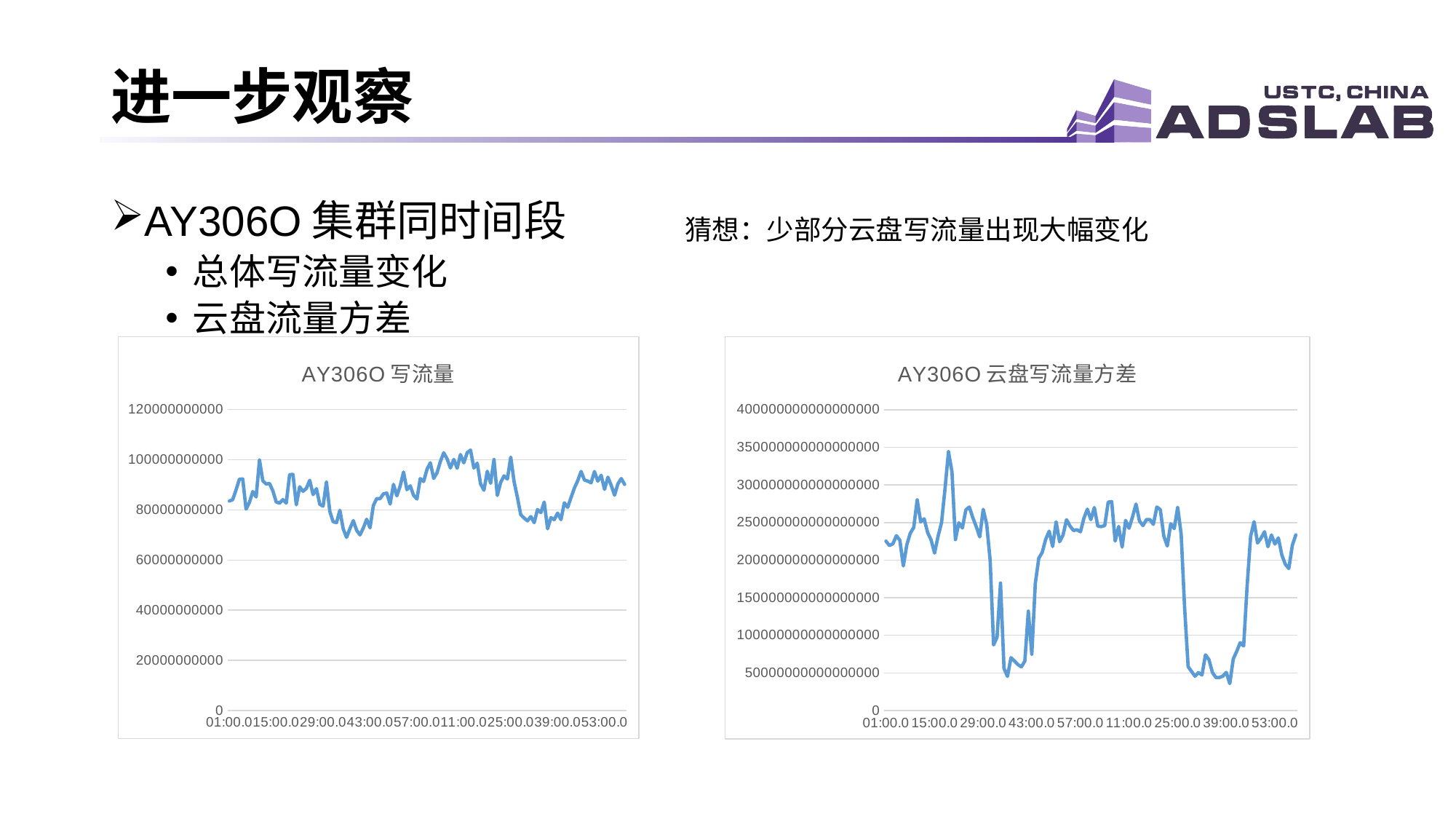

# 进一步观察
AY306O集群同时间段
总体写流量变化
云盘流量方差

猜想：少部分云盘写流量出现大幅变化

### Chart: AY306O写流量

| Category | write |
|---|---|
| 43871.7090277778 | 83554263040.0 |
| 43871.7097222222 | 84071456768.0 |
| 43871.7104166667 | 87982116864.0 |
| 43871.7111111111 | 92254306304.0 |
| 43871.7118055556 | 92336930816.0 |
| 43871.7125 | 80333148160.0 |
| 43871.7131944444 | 82975670272.0 |
| 43871.7138888889 | 87331909632.0 |
| 43871.7145833333 | 85176295424.0 |
| 43871.7152777778 | 99918934016.0 |
| 43871.7159722222 | 91616206848.0 |
| 43871.7166666667 | 90323025920.0 |
| 43871.7173611111 | 90561867776.0 |
| 43871.7180555556 | 87625875456.0 |
| 43871.71875 | 83153059840.0 |
| 43871.7194444444 | 82722406400.0 |
| 43871.7201388889 | 84100870144.0 |
| 43871.7208333333 | 82752487424.0 |
| 43871.7215277778 | 94107664384.0 |
| 43871.7222222222 | 94150365184.0 |
| 43871.7229166667 | 82044170240.0 |
| 43871.7236111111 | 89228005376.0 |
| 43871.7243055556 | 87451144192.0 |
| 43871.725 | 88614707200.0 |
| 43871.7256944444 | 91812630528.0 |
| 43871.7263888889 | 86089547776.0 |
| 43871.7270833333 | 88475889664.0 |
| 43871.7277777778 | 82251575296.0 |
| 43871.7284722222 | 81521147904.0 |
| 43871.7291666667 | 91055104000.0 |
| 43871.7298611111 | 79334727680.0 |
| 43871.7305555556 | 75269242880.0 |
| 43871.73125 | 74947940352.0 |
| 43871.7319444444 | 79849160704.0 |
| 43871.7326388889 | 72429932544.0 |
| 43871.7333333333 | 69088288768.0 |
| 43871.7340277778 | 72511795200.0 |
| 43871.7347222222 | 75725570048.0 |
| 43871.7354166667 | 71871840256.0 |
| 43871.7361111111 | 70013431808.0 |
| 43871.7368055556 | 72788918272.0 |
| 43871.7375 | 76286435328.0 |
| 43871.7381944444 | 72858976256.0 |
| 43871.7388888889 | 81780555776.0 |
| 43871.7395833333 | 84525613056.0 |
| 43871.7402777778 | 84470091776.0 |
| 43871.7409722222 | 86427172864.0 |
| 43871.7416666667 | 86687338496.0 |
| 43871.7423611111 | 82335481856.0 |
| 43871.7430555556 | 90175164416.0 |
| 43871.74375 | 85615665152.0 |
| 43871.7444444444 | 89514446848.0 |
| 43871.7451388889 | 95104946176.0 |
| 43871.7458333333 | 88082694144.0 |
| 43871.7465277778 | 89601376256.0 |
| 43871.7472222222 | 85818654720.0 |
| 43871.7479166667 | 84367245312.0 |
| 43871.7486111111 | 92495794176.0 |
| 43871.7493055556 | 91328122880.0 |
| 43871.75 | 96191492096.0 |
| 43871.7506944444 | 98816614400.0 |
| 43871.7513888889 | 92562137088.0 |
| 43871.7520833333 | 94813593600.0 |
| 43871.7527777778 | 99320098816.0 |
| 43871.7534722222 | 102788194304.0 |
| 43871.7541666667 | 100417568768.0 |
| 43871.7548611111 | 96737202176.0 |
| 43871.7555555556 | 100148346880.0 |
| 43871.75625 | 96613171200.0 |
| 43871.7569444444 | 102078140416.0 |
| 43871.7576388889 | 98798542848.0 |
| 43871.7583333333 | 102838943744.0 |
| 43871.7590277778 | 103843627008.0 |
| 43871.7597222222 | 96709529600.0 |
| 43871.7604166667 | 98652889088.0 |
| 43871.7611111111 | 90396311552.0 |
| 43871.7618055556 | 87854370816.0 |
| 43871.7625 | 95439699968.0 |
| 43871.7631944444 | 90621808640.0 |
| 43871.7638888889 | 100122750976.0 |
| 43871.7645833333 | 85777403904.0 |
| 43871.7652777778 | 90928603136.0 |
| 43871.7659722222 | 93592412160.0 |
| 43871.7666666667 | 92328312832.0 |
| 43871.7673611111 | 101055954944.0 |
| 43871.7680555556 | 91333627904.0 |
| 43871.76875 | 84998569984.0 |
| 43871.7694444444 | 78077173760.0 |
| 43871.7701388889 | 76772016128.0 |
| 43871.7708333333 | 75644747776.0 |
| 43871.7715277778 | 77337124864.0 |
| 43871.7722222222 | 74892759040.0 |
| 43871.7729166667 | 80165507072.0 |
| 43871.7736111111 | 78926802944.0 |
| 43871.7743055556 | 83125686272.0 |
| 43871.775 | 72462802944.0 |
| 43871.7756944444 | 76926734336.0 |
| 43871.7763888889 | 76142960640.0 |
| 43871.7770833333 | 78734966784.0 |
| 43871.7777777778 | 76135272448.0 |
| 43871.7784722222 | 82824892416.0 |
| 43871.7791666667 | 81050914816.0 |
| 43871.7798611111 | 84914544640.0 |
| 43871.7805555556 | 88689324032.0 |
| 43871.78125 | 91676979200.0 |
| 43871.7819444444 | 95356518400.0 |
| 43871.7826388889 | 91934613504.0 |
| 43871.7833333333 | 91498663936.0 |
| 43871.7840277778 | 90817945600.0 |
| 43871.7847222222 | 95331291136.0 |
| 43871.7854166667 | 91486330880.0 |
| 43871.7861111111 | 93826007040.0 |
| 43871.7868055556 | 88199868416.0 |
| 43871.7875 | 93067194368.0 |
| 43871.7881944444 | 89815543808.0 |
| 43871.7888888889 | 85874905088.0 |
| 43871.7895833333 | 90413469696.0 |
| 43871.7902777778 | 92489474048.0 |
| 43871.7909722222 | 90180259840.0 |

### Chart: AY306O云盘写流量方差

| Category | write |
|---|---|
| 43871.7090277778 | 2.2520944684789e+17 |
| 43871.7097222222 | 2.19392711220467e+17 |
| 43871.7104166667 | 2.21636261200112e+17 |
| 43871.7111111111 | 2.32490674340533e+17 |
| 43871.7118055556 | 2.2639343733847e+17 |
| 43871.7125 | 1.92279409761084e+17 |
| 43871.7131944444 | 2.20303904240921e+17 |
| 43871.7138888889 | 2.35717088787329e+17 |
| 43871.7145833333 | 2.43334182033503e+17 |
| 43871.7152777778 | 2.80048849675395e+17 |
| 43871.7159722222 | 2.50825263796007e+17 |
| 43871.7166666667 | 2.54883200188903e+17 |
| 43871.7173611111 | 2.36581057425595e+17 |
| 43871.7180555556 | 2.26867729108211e+17 |
| 43871.71875 | 2.09305759461808e+17 |
| 43871.7194444444 | 2.31527888529586e+17 |
| 43871.7201388889 | 2.49645546010473e+17 |
| 43871.7208333333 | 2.94682118825039e+17 |
| 43871.7215277778 | 3.44113259696049e+17 |
| 43871.7222222222 | 3.17383710573453e+17 |
| 43871.7229166667 | 2.27253586402043e+17 |
| 43871.7236111111 | 2.49514886852621e+17 |
| 43871.7243055556 | 2.42668571015836e+17 |
| 43871.725 | 2.667133019387e+17 |
| 43871.7256944444 | 2.70589716720157e+17 |
| 43871.7263888889 | 2.56498156881279e+17 |
| 43871.7270833333 | 2.44430688670283e+17 |
| 43871.7277777778 | 2.30876630047207e+17 |
| 43871.7284722222 | 2.67404281922266e+17 |
| 43871.7291666667 | 2.47625623264115e+17 |
| 43871.7298611111 | 2.0019364692162e+17 |
| 43871.7305555556 | 8.72022561516401e+16 |
| 43871.73125 | 9.76588655253128e+16 |
| 43871.7319444444 | 1.6938155966837e+17 |
| 43871.7326388889 | 5.60222940734064e+16 |
| 43871.7333333333 | 4.53738143399698e+16 |
| 43871.7340277778 | 7.02265184233289e+16 |
| 43871.7347222222 | 6.58981531193549e+16 |
| 43871.7354166667 | 6.11533801322575e+16 |
| 43871.7361111111 | 5.80986812015665e+16 |
| 43871.7368055556 | 6.57555094136226e+16 |
| 43871.7375 | 1.32144227619781e+17 |
| 43871.7381944444 | 7.49565616252226e+16 |
| 43871.7388888889 | 1.68777810187378e+17 |
| 43871.7395833333 | 2.02368665943367e+17 |
| 43871.7402777778 | 2.10309107640006e+17 |
| 43871.7409722222 | 2.27640083445617e+17 |
| 43871.7416666667 | 2.38393775340309e+17 |
| 43871.7423611111 | 2.1810504695109e+17 |
| 43871.7430555556 | 2.50823719895111e+17 |
| 43871.74375 | 2.24457547649462e+17 |
| 43871.7444444444 | 2.33359628814168e+17 |
| 43871.7451388889 | 2.53753243228419e+17 |
| 43871.7458333333 | 2.45245042597623e+17 |
| 43871.7465277778 | 2.39376315963065e+17 |
| 43871.7472222222 | 2.40263558232753e+17 |
| 43871.7479166667 | 2.37684378234679e+17 |
| 43871.7486111111 | 2.55600985195685e+17 |
| 43871.7493055556 | 2.67711830277579e+17 |
| 43871.75 | 2.53843292870966e+17 |
| 43871.7506944444 | 2.69895154758275e+17 |
| 43871.7513888889 | 2.45047935978284e+17 |
| 43871.7520833333 | 2.44553838721849e+17 |
| 43871.7527777778 | 2.45872689742283e+17 |
| 43871.7534722222 | 2.77115034479342e+17 |
| 43871.7541666667 | 2.7773621311582e+17 |
| 43871.7548611111 | 2.25300832617441e+17 |
| 43871.7555555556 | 2.4466334682277e+17 |
| 43871.75625 | 2.17302500359081e+17 |
| 43871.7569444444 | 2.52762078783321e+17 |
| 43871.7576388889 | 2.42313592200525e+17 |
| 43871.7583333333 | 2.57512369741455e+17 |
| 43871.7590277778 | 2.74551457734108e+17 |
| 43871.7597222222 | 2.51930270427103e+17 |
| 43871.7604166667 | 2.45882937222891e+17 |
| 43871.7611111111 | 2.53867142309614e+17 |
| 43871.7618055556 | 2.53968636300586e+17 |
| 43871.7625 | 2.47464608326219e+17 |
| 43871.7631944444 | 2.70579989372489e+17 |
| 43871.7638888889 | 2.6704131088214e+17 |
| 43871.7645833333 | 2.31899529606446e+17 |
| 43871.7652777778 | 2.18752664533871e+17 |
| 43871.7659722222 | 2.48236687542579e+17 |
| 43871.7666666667 | 2.41873308599234e+17 |
| 43871.7673611111 | 2.70222678109784e+17 |
| 43871.7680555556 | 2.34147224601794e+17 |
| 43871.76875 | 1.35589352823671e+17 |
| 43871.7694444444 | 5.83603512883832e+16 |
| 43871.7701388889 | 5.19165566504694e+16 |
| 43871.7708333333 | 4.5615165987289e+16 |
| 43871.7715277778 | 5.04442990363282e+16 |
| 43871.7722222222 | 4.72090507666374e+16 |
| 43871.7729166667 | 7.40244907154141e+16 |
| 43871.7736111111 | 6.77570161162353e+16 |
| 43871.7743055556 | 5.06342164937062e+16 |
| 43871.775 | 4.39939534704873e+16 |
| 43871.7756944444 | 4.39248181702528e+16 |
| 43871.7763888889 | 4.57577114453537e+16 |
| 43871.7770833333 | 5.06354536205663e+16 |
| 43871.7777777778 | 3.5796078336446e+16 |
| 43871.7784722222 | 6.86202914057818e+16 |
| 43871.7791666667 | 7.8598922660531e+16 |
| 43871.7798611111 | 9.01533594234844e+16 |
| 43871.7805555556 | 8.5871002030873e+16 |
| 43871.78125 | 1.65926209475262e+17 |
| 43871.7819444444 | 2.31545945852182e+17 |
| 43871.7826388889 | 2.51074492738725e+17 |
| 43871.7833333333 | 2.22792575790881e+17 |
| 43871.7840277778 | 2.29079998558163e+17 |
| 43871.7847222222 | 2.37649293494116e+17 |
| 43871.7854166667 | 2.17763480776026e+17 |
| 43871.7861111111 | 2.33446637284314e+17 |
| 43871.7868055556 | 2.21299573270569e+17 |
| 43871.7875 | 2.29440564169903e+17 |
| 43871.7881944444 | 2.06692037746667e+17 |
| 43871.7888888889 | 1.94462690190317e+17 |
| 43871.7895833333 | 1.88758031573212e+17 |
| 43871.7902777778 | 2.19515371343238e+17 |
| 43871.7909722222 | 2.33515224726462e+17 |
26